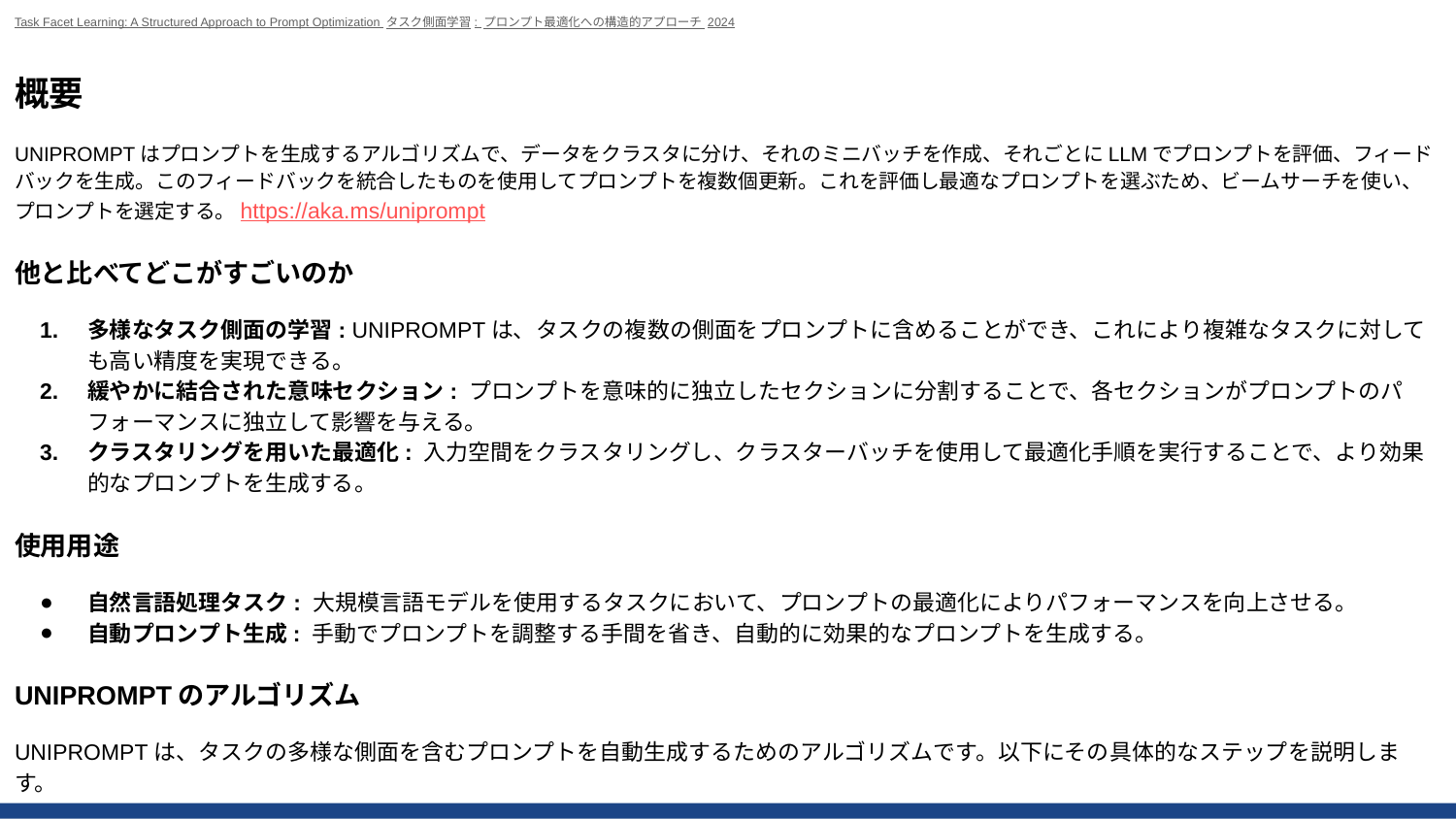

Task Facet Learning: A Structured Approach to Prompt Optimization タスク側面学習: プロンプト最適化への構造的アプローチ 2024
概要
UNIPROMPTはプロンプトを生成するアルゴリズムで、データをクラスタに分け、それのミニバッチを作成、それごとにLLMでプロンプトを評価、フィードバックを生成。このフィードバックを統合したものを使用してプロンプトを複数個更新。これを評価し最適なプロンプトを選ぶため、ビームサーチを使い、プロンプトを選定する。https://aka.ms/uniprompt
他と比べてどこがすごいのか
多様なタスク側面の学習: UNIPROMPTは、タスクの複数の側面をプロンプトに含めることができ、これにより複雑なタスクに対しても高い精度を実現できる。
緩やかに結合された意味セクション: プロンプトを意味的に独立したセクションに分割することで、各セクションがプロンプトのパフォーマンスに独立して影響を与える。
クラスタリングを用いた最適化: 入力空間をクラスタリングし、クラスターバッチを使用して最適化手順を実行することで、より効果的なプロンプトを生成する。
使用用途
自然言語処理タスク: 大規模言語モデルを使用するタスクにおいて、プロンプトの最適化によりパフォーマンスを向上させる。
自動プロンプト生成: 手動でプロンプトを調整する手間を省き、自動的に効果的なプロンプトを生成する。
UNIPROMPTのアルゴリズム
UNIPROMPTは、タスクの多様な側面を含むプロンプトを自動生成するためのアルゴリズムです。以下にその具体的なステップを説明します。
1. 入力の準備
タスク説明 (T): タスクの一行説明
トレーニングセット (Dt): ラベル付きの⟨入力, 出力⟩ペア
バリデーションセット (Dv): 検証用のデータセット
初期プロンプト (p0): タスクの初期プロンプト
2. トレーニングセットのクラスタリング
トレーニングセットをクラスタリングし、各クラスタごとにタスクの側面を特定する。
# トレーニングセットをクラスタリング
C = cluster(Dt)

3. プロンプトの初期化
タスク説明に基づいてプロンプトを初期化します。
# 初期プロンプトの設定
p1 = p0
p2 = p0

4. クラスタごとの最適化プロセス
各クラスタについて以下の手順を実行します。
for c in C:
    B = create_batches(C)
    for b in B:
        M = create_mini_batches(B)
        F = []
        for m in M:
            am = LLM(m, p1)  # ミニバッチ上でプロンプトを評価
            feedback = get_feedback(T, am, H[m])  # フィードバックの取得
            F.append(feedback)
        Fb = combine_feedback(F)  # フィードバックの統合
        q1 = apply_feedback(Fb, p1)  # フィードバックを適用してプロンプトを更新
        q2 = apply_feedback(Fb, p2)
        p1, p2 = update_beam([p1, p2, q1, q2], b)  # ビームの更新
        accv = evaluate(p1, Dv)  # バリデーションセットでプロンプトを評価
        if early_stop_criteria(accv):
            break

5. フィードバックの取得
各ミニバッチごとにプロンプトのフィードバックを取得し、タスクの側面を特定します。
def get_feedback(task_description, predictions, history):
    # フィードバックを取得するためのLLMの呼び出し
    feedback = LLM(task_description, predictions, history)
    return feedback

使用プロンプト
Given the following set of questions and their corresponding incorrect answers and chain-of-thought reasoning by the solver LLM, provide feedback that can help correct the mistakes. You can suggest edits such as adding a section or subsection, deleting a section or subsection, and editing a section or subsection. Also, provide the history of edits and their impact on accuracy.

以下の質問セットとそれに対応する誤答およびソルバーLLMによる思考過程を考慮して、ミスを修正するためのフィードバックを提供してください。セクションやサブセクションの追加、削除、編集などの修正を提案できます。また、編集履歴とその精度への影響も提供してください。

6. フィードバックの統合
ミニバッチごとに取得したフィードバックをバッチレベルで統合し、プロンプトの編集を行います。
def combine_feedback(feedbacks):
    # ミニバッチのフィードバックを統合
    combined_feedback = LLM(feedbacks)
    return combined_feedback

使用プロンプト
You are given a set of feedbacks for some problems. The set feedbacks for each problem separated by =========== symbol.
You have to summarize the feedbacks into a final feedback. You are also given a set of wrong questions. You need to tell which edit can be applied to aid the student in solving the wrong question.

To achieve your task, try to follow the following steps;
1. Identify the general problem that is being solved by all the feedbacks.
2. Once you have identified the problem, try to make a new feedback that covers most of the feedbacks given.
   Let’s say the problem in the first feedback is the absence of methods to solve linear equation and in the second feedback it is the method to inverse a matrix.
   You know that both of these problems can be caused by adding how to solve convert a matrix into row reduced echelon form. So, add that.
3. Try and validate your feedback. Once, you have a feedback try to see if it covers every feedback, if it does not cover any feedback, add that to your new feedback.
4. See the wrong questions and try to identify what is the problem in the question.
   If the problem is not covered by your feedback, add that to your feedback.
5. You can add specifics like examples, definitions etc make sure that the feedback is enough to be directly added without any modification.

You may use the following function templates:
- add_section(section_name)
- add_subsection(section_name, subsection_name)
- set_section_content(section_name, new_content)
- set_subsection_content(section_name, subsection_name, new_content)
- delete_section(section_name)
- delete_subsection(section_name, subsection_name)

Your summary cannot include more than four functions. Make sure that the content is useful, not just a very general statement. Something specific.

Instructions:
{edits}

Wrong Questions:
{wrong_examples_string}

Summary:

いくつかの問題に対するフィードバックのセットが与えられています。各問題のフィードバックセットは「===========」記号で区切られています。
これらのフィードバックを要約して最終的なフィードバックを提供してください。また、誤答のセットも与えられています。誤答を解決するために適用できる編集を指示してください。

タスクを達成するために、以下の手順に従ってください:
1. すべてのフィードバックが解決しようとしている一般的な問題を特定します。
2. 問題を特定したら、与えられたフィードバックの大部分をカバーする新しいフィードバックを作成します。
   例えば、最初のフィードバックの問題が線形方程式を解く方法の欠如であり、2番目のフィードバックの問題が行列の逆を求める方法であるとしましょう。
   これらの両方の問題は、行列を行基本形に変換する方法を追加することで解決できることがわかります。したがって、それを追加してください。
3. フィードバックを検証してみてください。フィードバックがすべてのフィードバックをカバーしているかどうか確認し、カバーしていない場合はそれを新しいフィードバックに追加してください。
4. 誤答を見て、その質問の問題が何であるかを特定してください。
   その問題がフィードバックでカバーされていない場合は、それをフィードバックに追加してください。
5. 具体的な内容（例、定義など）を追加することができます。フィードバックが直接追加されるに十分なものであることを確認してください。

次の関数テンプレートを使用できます:
- add_section(section_name)
- add_subsection(section_name, subsection_name)
- set_section_content(section_name, new_content)
- set_subsection_content(section_name, subsection_name, new_content)
- delete_section(section_name)
- delete_subsection(section_name, subsection_name)

要約には4つ以上の関数を含めることはできません。内容が有用であることを確認してください。非常に一般的な声明ではなく、具体的な内容です。

指示:
{edits}

誤答:
{wrong_examples_string}

要約:

7. プロンプトの編集
統合されたフィードバックを使用してプロンプトを編集します。
def apply_feedback(feedback, prompt):
    # フィードバックを適用してプロンプトを編集
    updated_prompt = LLM(feedback, prompt)
    return updated_prompt

You are given a set of edits that have been proposed to improve the current prompt. Each edit is meant to address a specific mistake or to enhance the overall performance of the prompt. Your task is to apply these edits to the current prompt. Only apply an edit if it increases the validation accuracy compared to the current prompt.

Instructions:
1. Review each proposed edit.
2. For each edit, determine if it addresses a mistake or enhances the prompt effectively.
3. Apply the edit if it increases the validation accuracy. Otherwise, discard it.
4. Maintain a history of all applied edits and their impact on validation accuracy.

Proposed Edits:
{edits}

Current Prompt:
{current_prompt}

Validation Set:
{validation_set}

Final Edited Prompt:

現在のプロンプトを改善するために提案された一連の編集が与えられています。各編集は特定のミスに対処するか、プロンプトの全体的なパフォーマンスを向上させることを目的としています。あなたのタスクは、これらの編集を現在のプロンプトに適用することです。編集を適用するのは、現在のプロンプトと比較してバリデーション精度が向上する場合のみです。

指示:
1. 提案された各編集を確認してください。
2. 各編集について、それがミスを修正するか、プロンプトを効果的に強化するかを判断してください。
3. バリデーション精度が向上する場合は編集を適用し、それ以外の場合は破棄してください。
4. 適用されたすべての編集とそのバリデーション精度への影響の履歴を保持してください。

提案された編集:
{edits}

現在のプロンプト:
{current_prompt}

バリデーションセット:
{validation_set}

最終編集プロンプト:

8. プロンプトの更新
ビームサーチを使用してプロンプトを更新し、最良のプロンプトを保持します。
def update_beam(prompts, batch):
    # ビームサーチを使用してプロンプトを更新
    best_prompt = max(prompts, key=lambda p: evaluate(p, batch))
    second_best_prompt = sorted(prompts, key=lambda p: evaluate(p, batch))[-2]
    return best_prompt, second_best_prompt

9. 早期停止基準の適用
バリデーションセットの精度が一定の条件を満たした場合に最適化を停止します。
def early_stop_criteria(accuracy):
    # 早期停止基準を満たしているか確認
    if accuracy > THRESHOLD:
        return True
    return False

完成したプロンプトの返却
最適化されたプロンプトを返します。
return p1